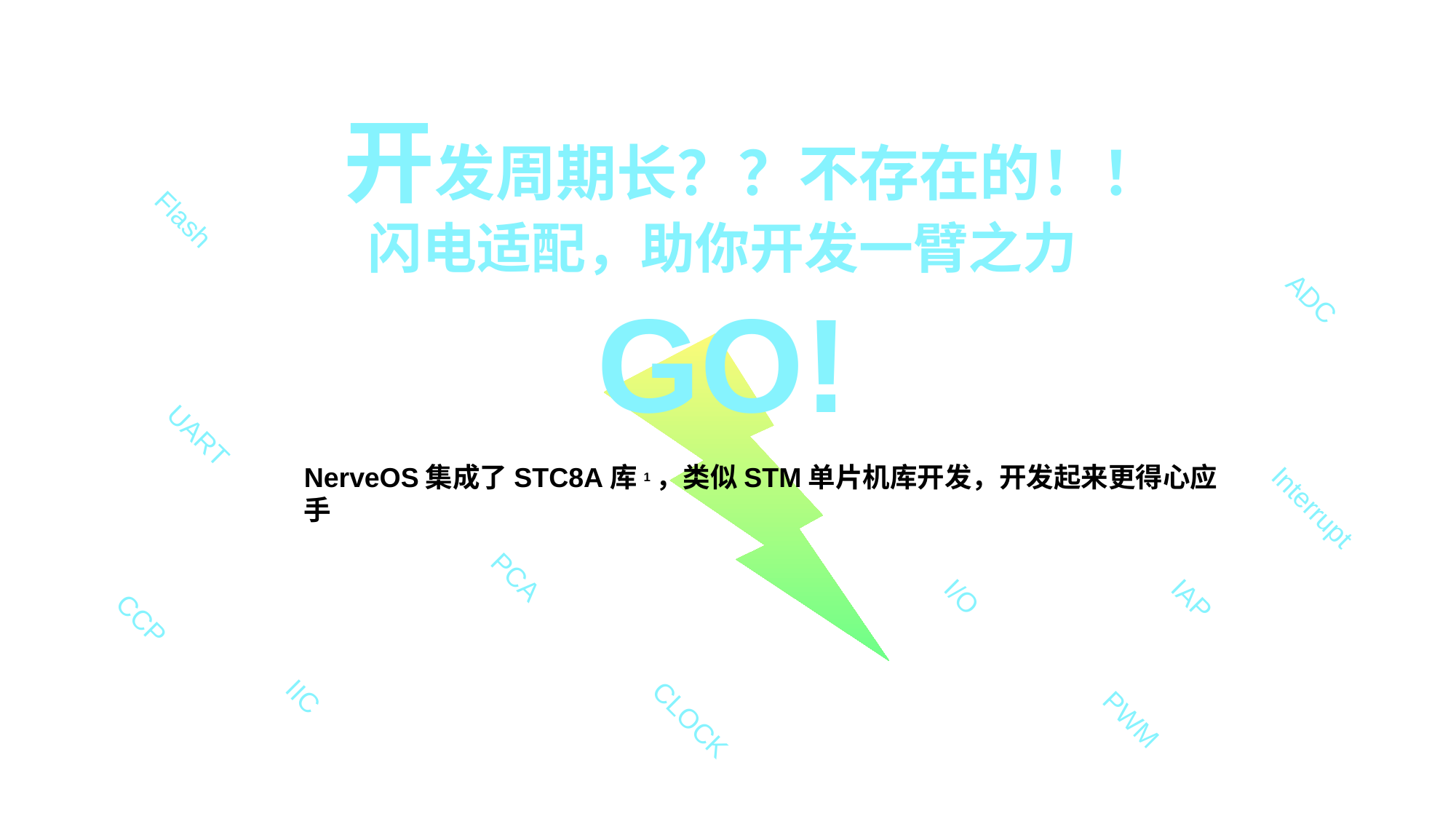

开发周期长？？不存在的！！
闪电适配，助你开发一臂之力
GO!
Flash
ADC

UART
NerveOS集成了STC8A库1，类似STM单片机库开发，开发起来更得心应手
Interrupt
PCA
I/O
IAP
CCP
IIC
PWM
CLOCK